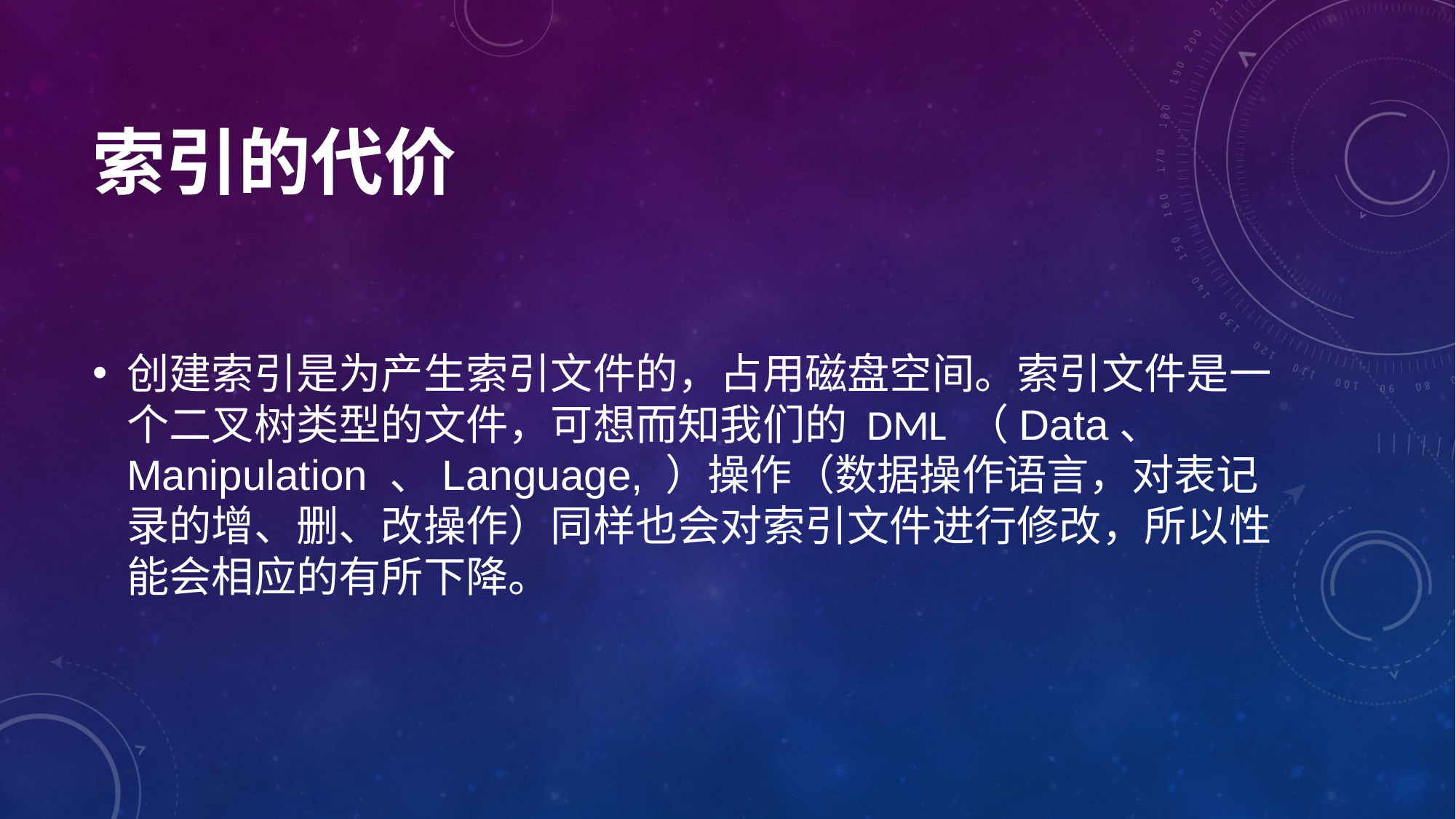

# 索引的代价
创建索引是为产生索引文件的，占用磁盘空间。索引文件是一个二叉树类型的文件，可想而知我们的 DML （Data、 Manipulation 、Language, ）操作（数据操作语言，对表记录的增、删、改操作）同样也会对索引文件进行修改，所以性能会相应的有所下降。